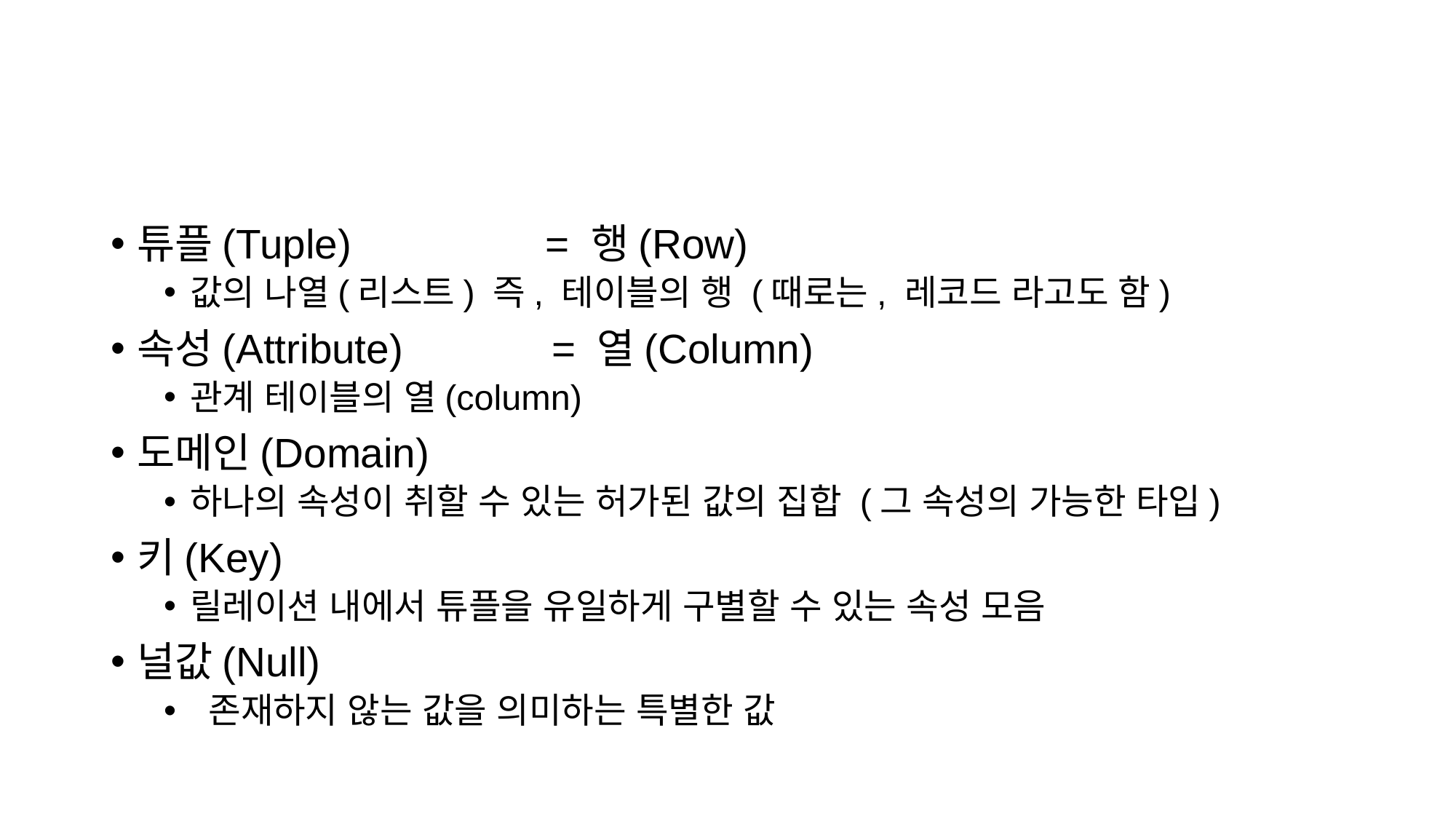

#
튜플(Tuple)                 = 행(Row)
값의 나열(리스트) 즉, 테이블의 행 (때로는, 레코드 라고도 함)
속성(Attribute)             = 열(Column)
관계 테이블의 열(column)
도메인(Domain)
하나의 속성이 취할 수 있는 허가된 값의 집합 (그 속성의 가능한 타입)
키(Key)
릴레이션 내에서 튜플을 유일하게 구별할 수 있는 속성 모음
널값(Null)
 존재하지 않는 값을 의미하는 특별한 값